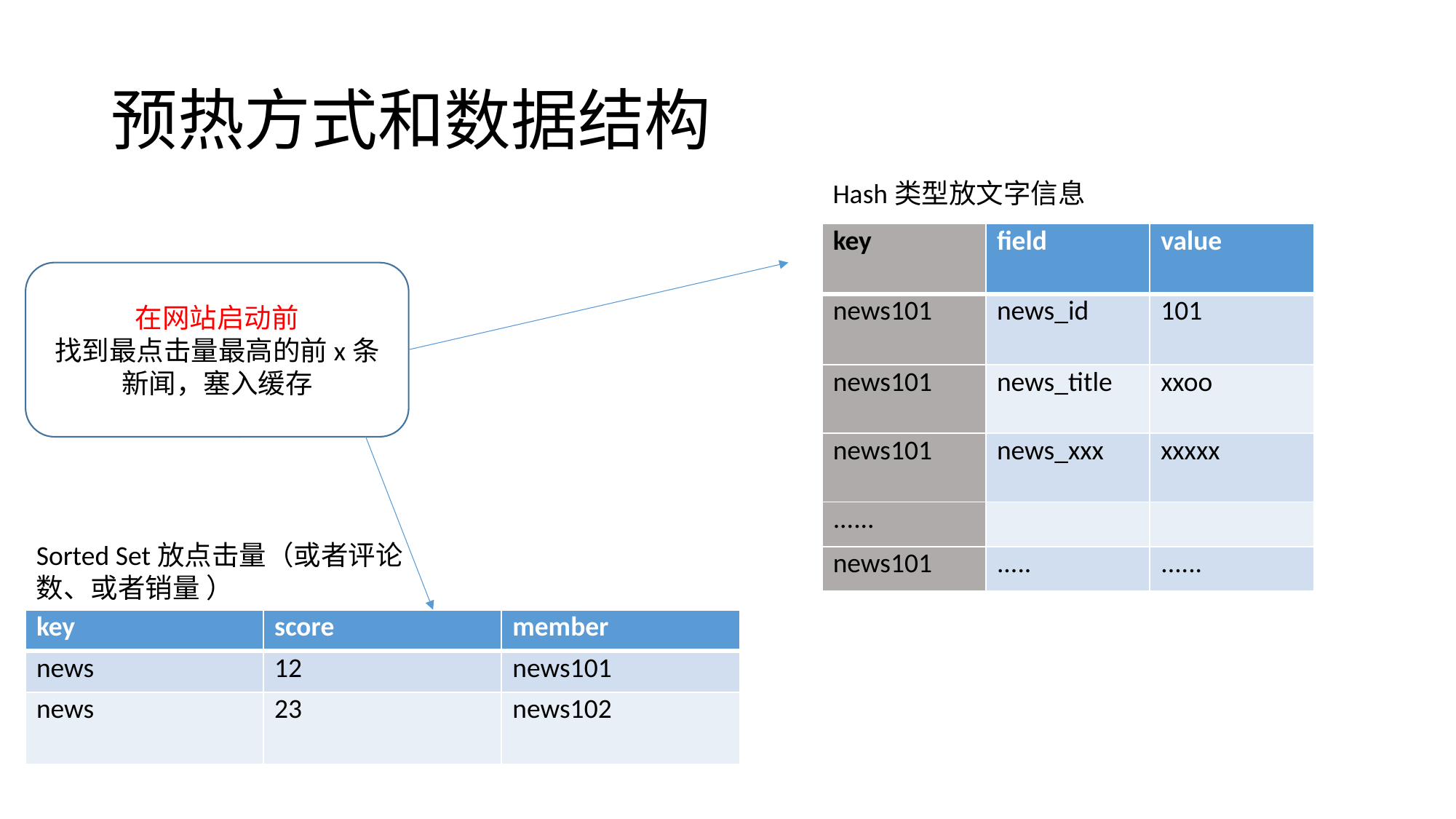

# 预热方式和数据结构
Hash类型放文字信息
| key | field | value |
| --- | --- | --- |
| news101 | news\_id | 101 |
| news101 | news\_title | xxoo |
| news101 | news\_xxx | xxxxx |
| ...... |  |  |
| news101 | ..... | ...... |
在网站启动前
找到最点击量最高的前x条新闻，塞入缓存
Sorted Set放点击量（或者评论数、或者销量 ）
| key | score | member |
| --- | --- | --- |
| news | 12 | news101 |
| news | 23 | news102 |